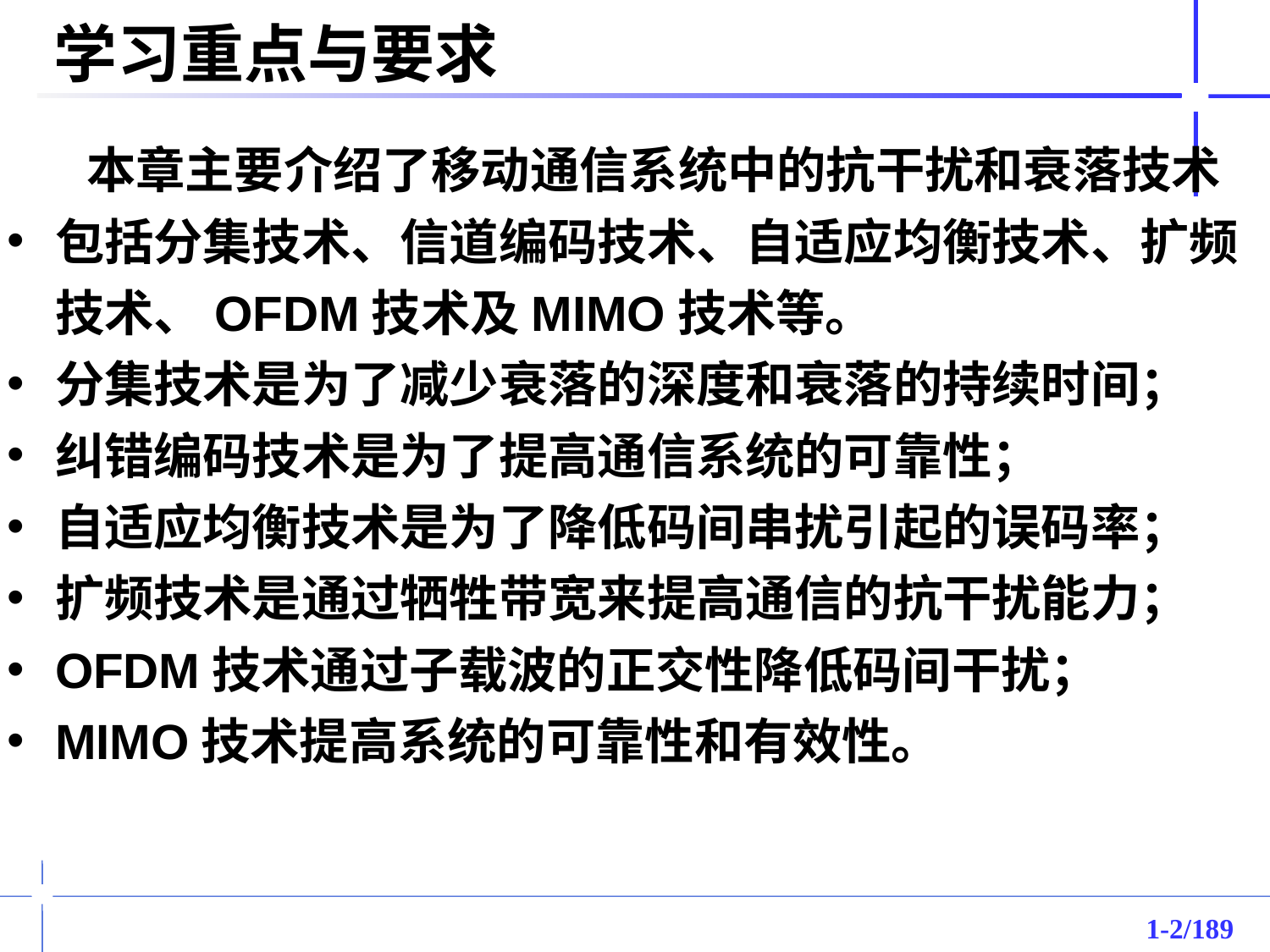

学习重点与要求

      本章主要介绍了移动通信系统中的抗干扰和衰落技术
包括分集技术、信道编码技术、自适应均衡技术、扩频技术、OFDM技术及MIMO技术等。
分集技术是为了减少衰落的深度和衰落的持续时间；
纠错编码技术是为了提高通信系统的可靠性；
自适应均衡技术是为了降低码间串扰引起的误码率；
扩频技术是通过牺牲带宽来提高通信的抗干扰能力；
OFDM技术通过子载波的正交性降低码间干扰；
MIMO技术提高系统的可靠性和有效性。

1-2/189